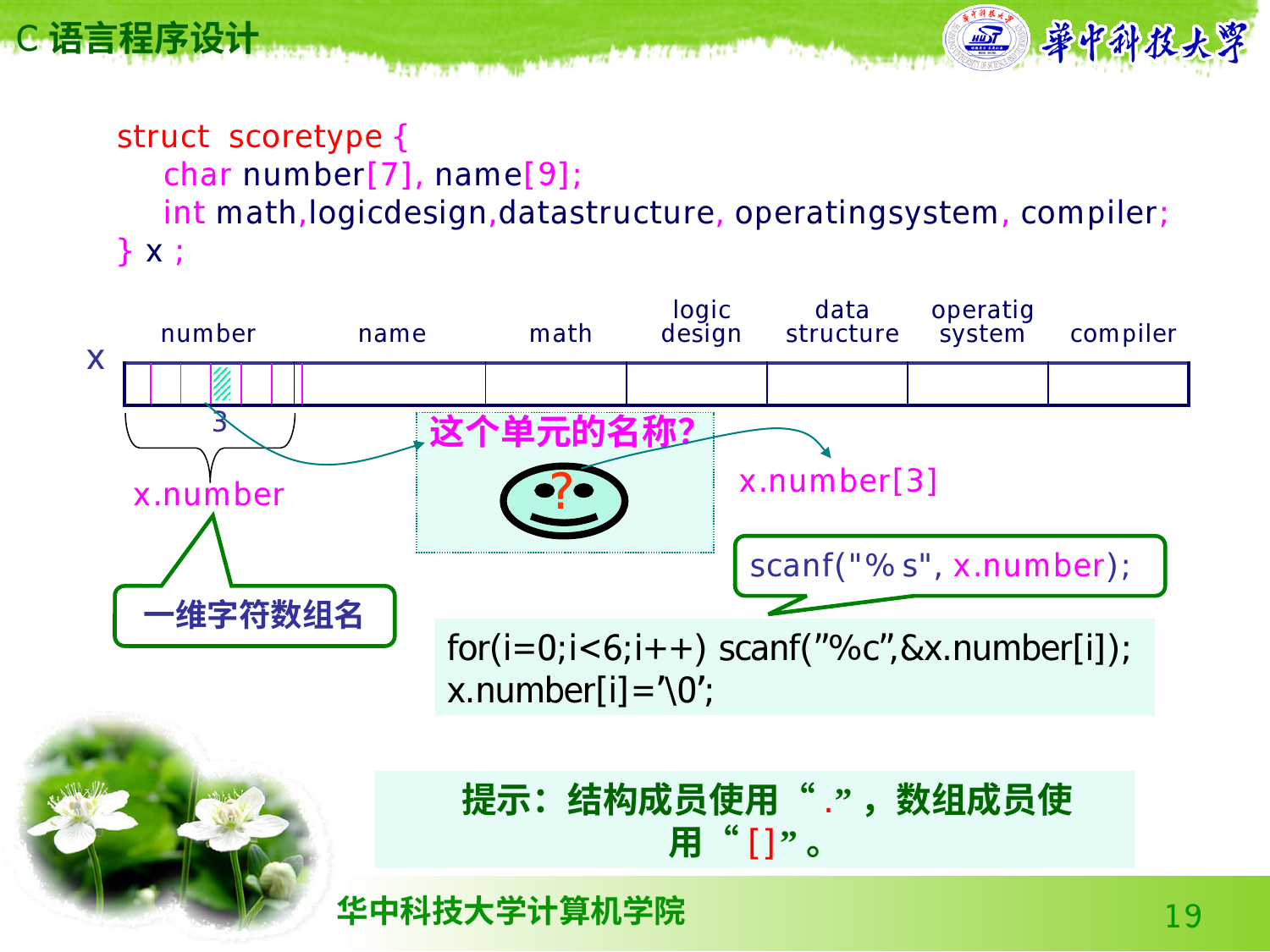

struct  scoretype {
     char number[7], name[9];
     int math,logicdesign,datastructure, operatingsystem, compiler;
} x ;
| number | name | math | logic design | data structure | operatig system | compiler |
| --- | --- | --- | --- | --- | --- | --- |

x
|  |  |  |  |  |  |  |
| --- | --- | --- | --- | --- | --- | --- |
|  |  |  |  |  |  |  |
| --- | --- | --- | --- | --- | --- | --- |

3

这个单元的名称？

?

x.number

x.number[3]
?
scanf("%s", x.number);
一维字符数组名
for(i=0;i<6;i++) scanf(”%c”,&x.number[i]);
x.number[i]=’\0’;
  提示：结构成员使用“.”，数组成员使用“[]”。
19